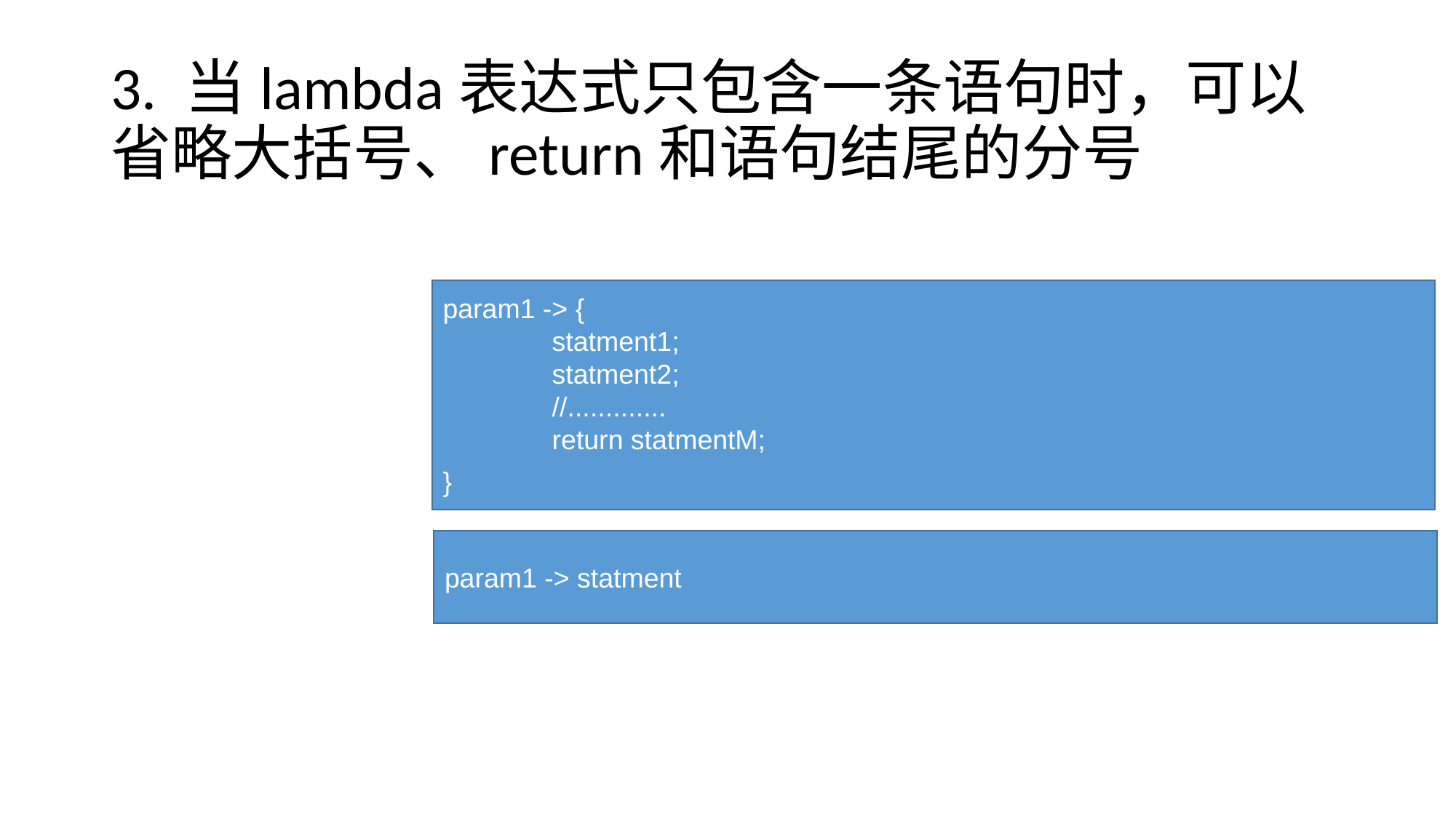

# 3. 当lambda表达式只包含一条语句时，可以省略大括号、return和语句结尾的分号

param1 -> {
	statment1;
	statment2;
	//.............
	return statmentM;
}
param1 -> statment